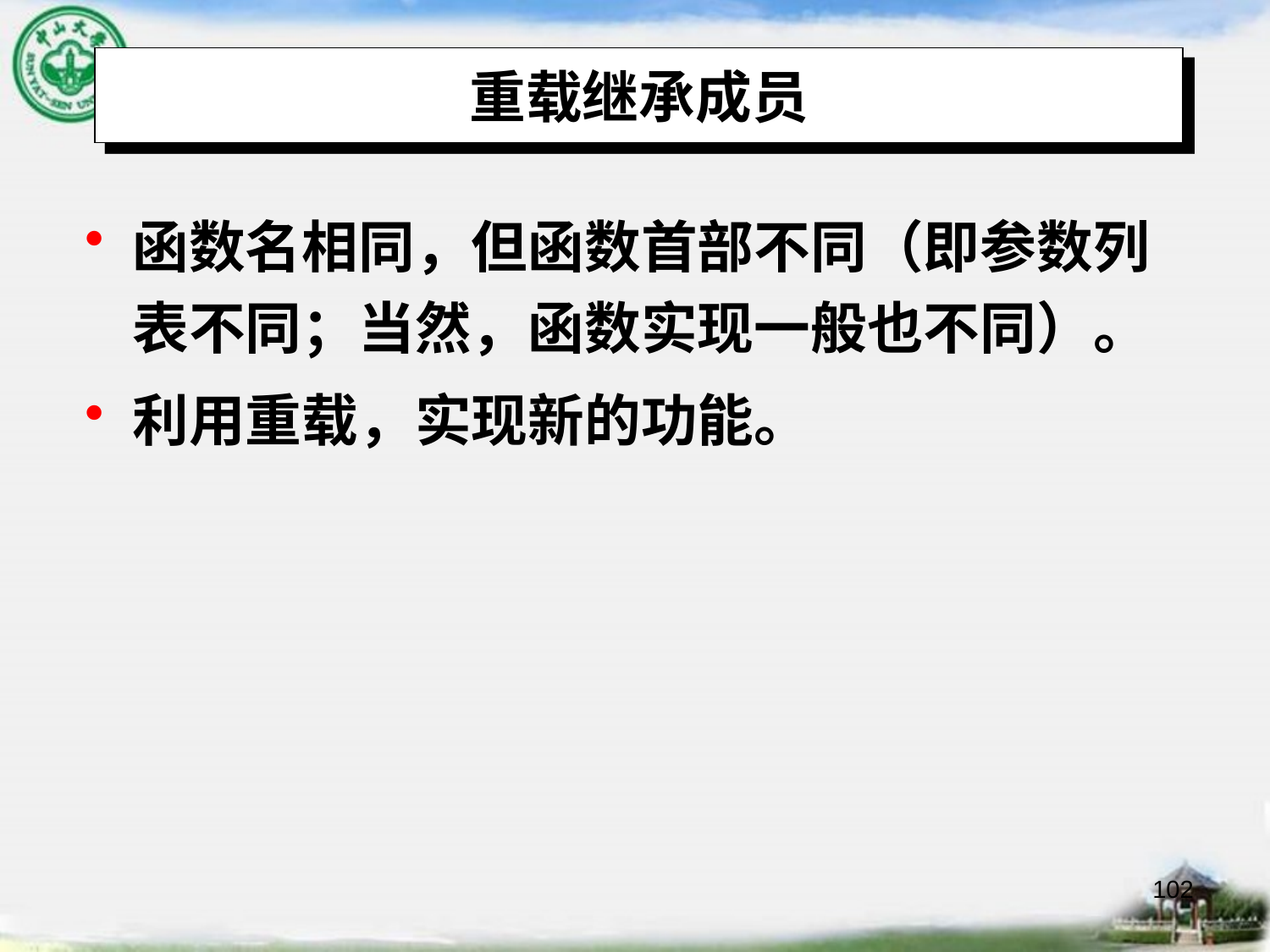

# 重载继承成员
函数名相同，但函数首部不同（即参数列表不同；当然，函数实现一般也不同）。
利用重载，实现新的功能。
102